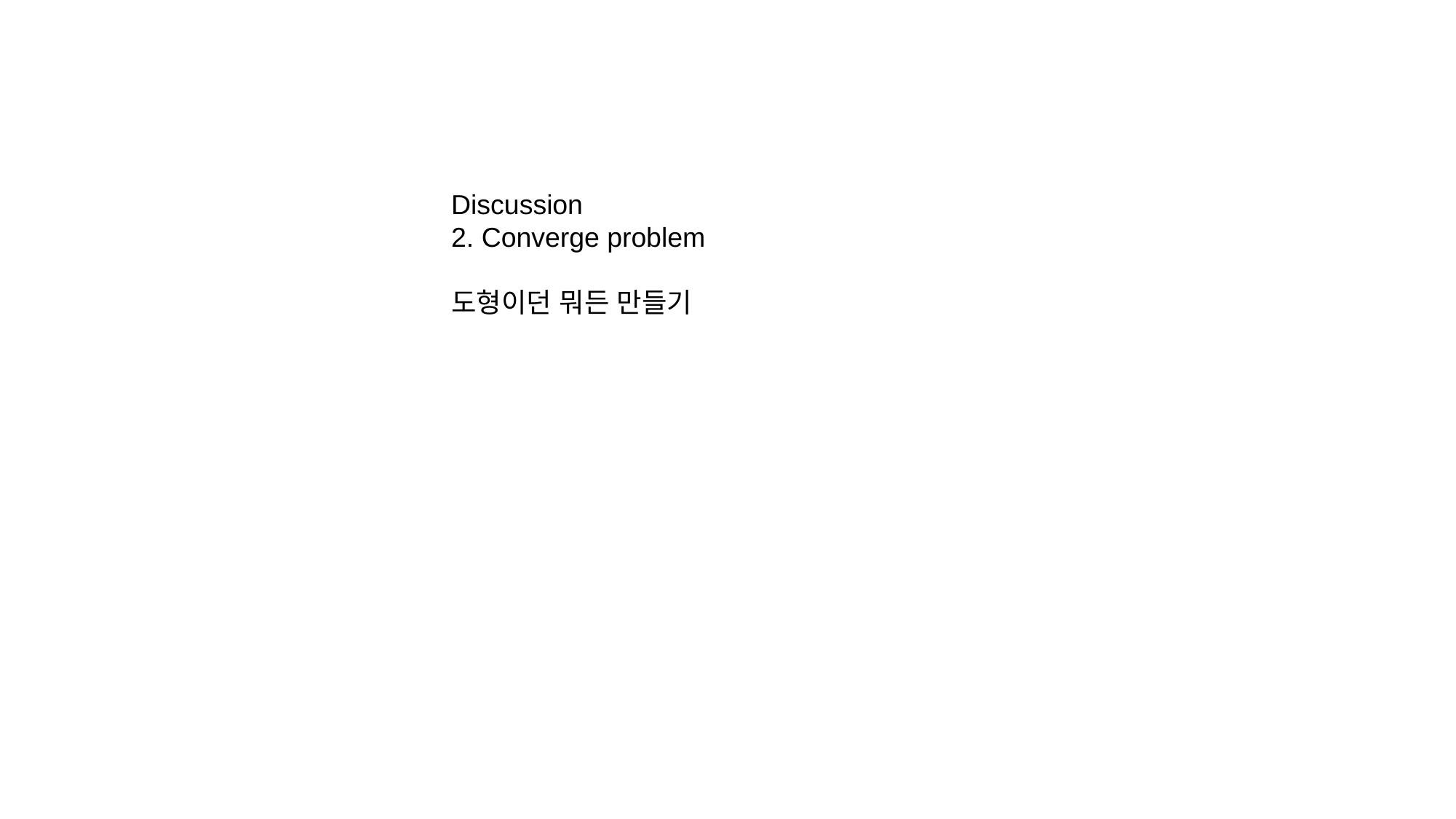

Discussion
2. Converge problem

도형이던 뭐든 만들기